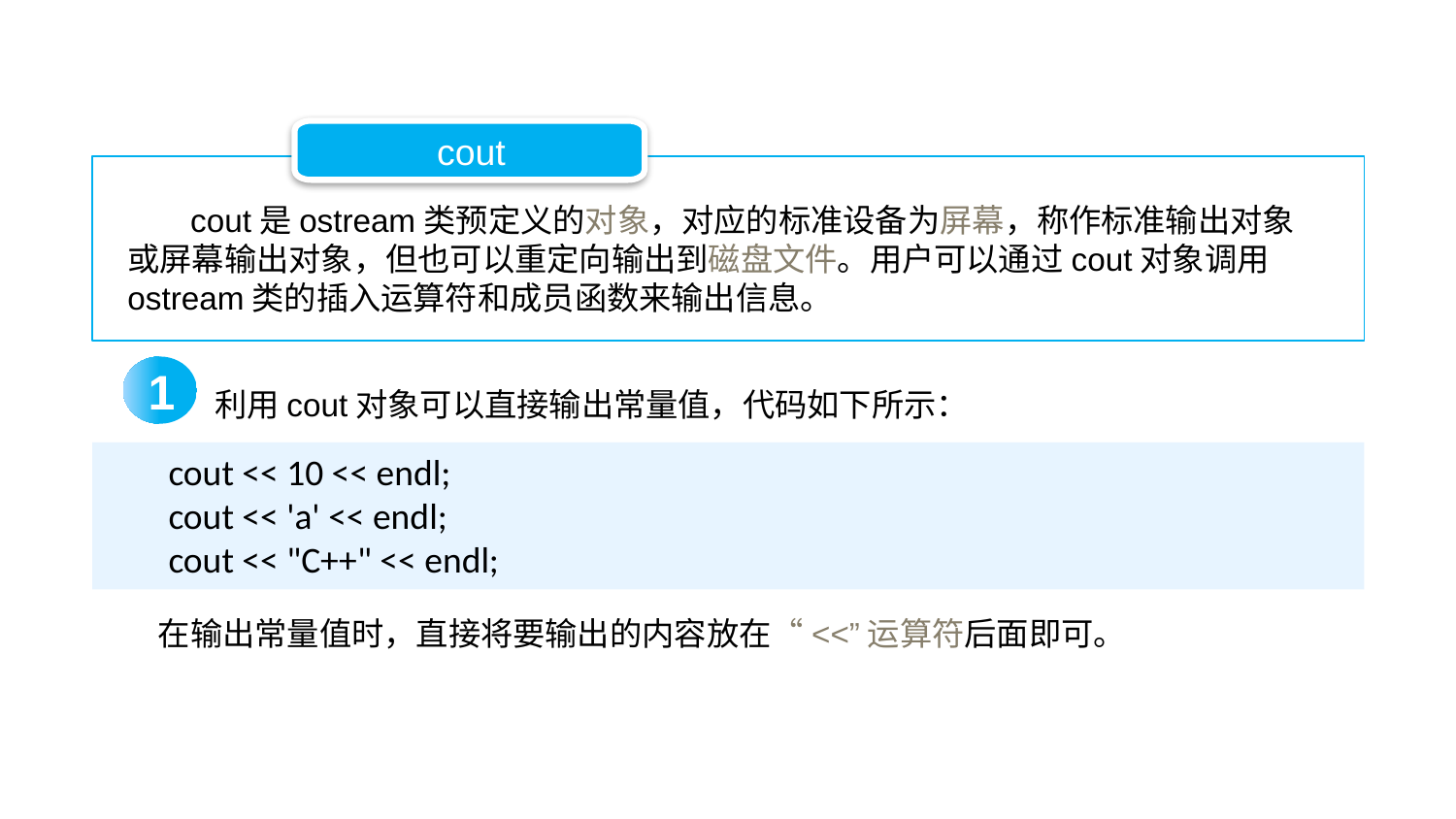

cout
       cout是ostream类预定义的对象，对应的标准设备为屏幕，称作标准输出对象或屏幕输出对象，但也可以重定向输出到磁盘文件。用户可以通过cout对象调用ostream类的插入运算符和成员函数来输出信息。
1
利用cout对象可以直接输出常量值，代码如下所示：

cout << 10 << endl;
cout << 'a' << endl;
cout << "C++" << endl;
在输出常量值时，直接将要输出的内容放在“<<”运算符后面即可。